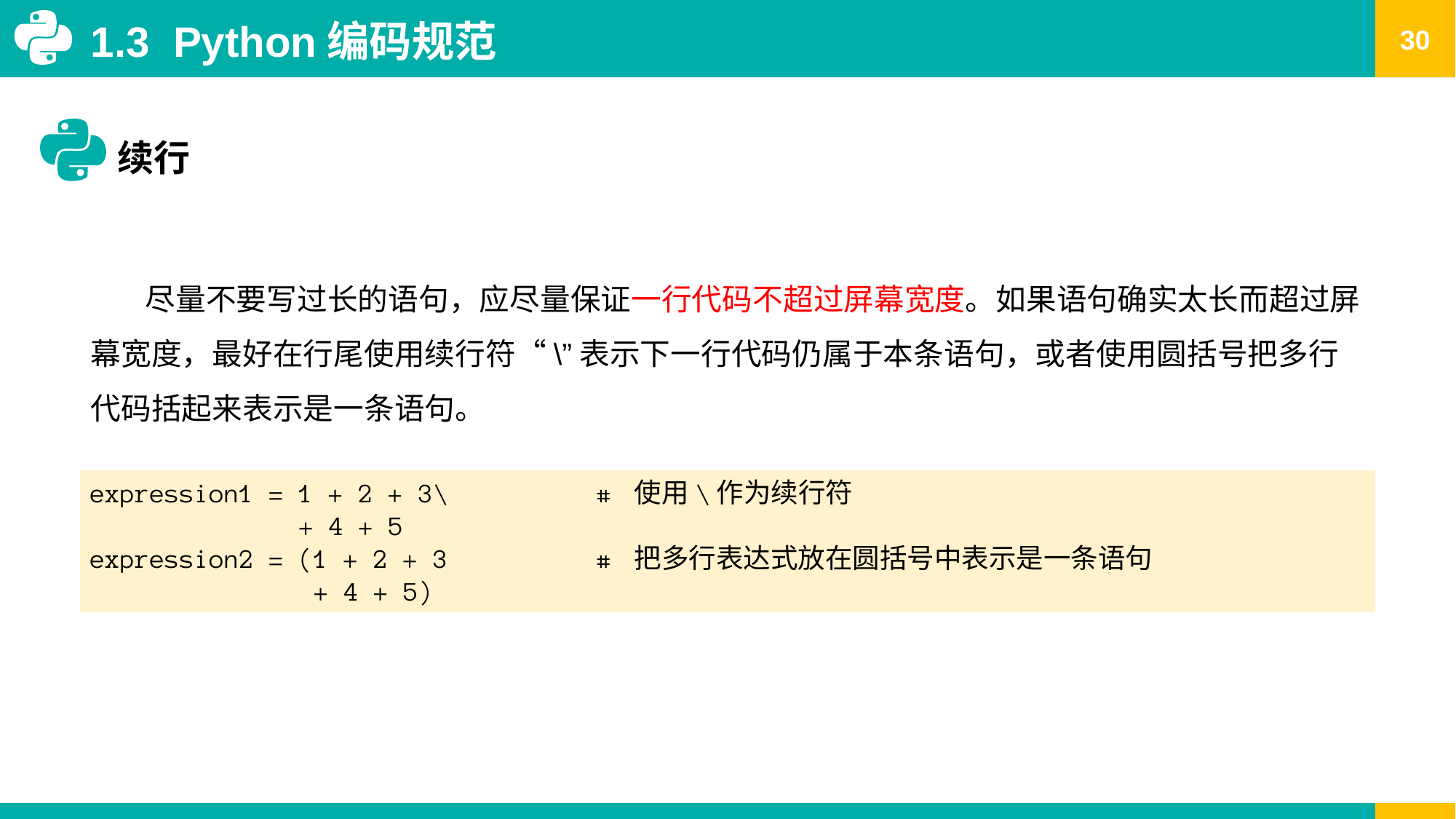

1.3  Python编码规范

续行

尽量不要写过长的语句，应尽量保证一行代码不超过屏幕宽度。如果语句确实太长而超过屏幕宽度，最好在行尾使用续行符“\”表示下一行代码仍属于本条语句，或者使用圆括号把多行代码括起来表示是一条语句。
expression1 = 1 + 2 + 3\          # 使用\作为续行符
              + 4 + 5
expression2 = (1 + 2 + 3          # 把多行表达式放在圆括号中表示是一条语句
               + 4 + 5)